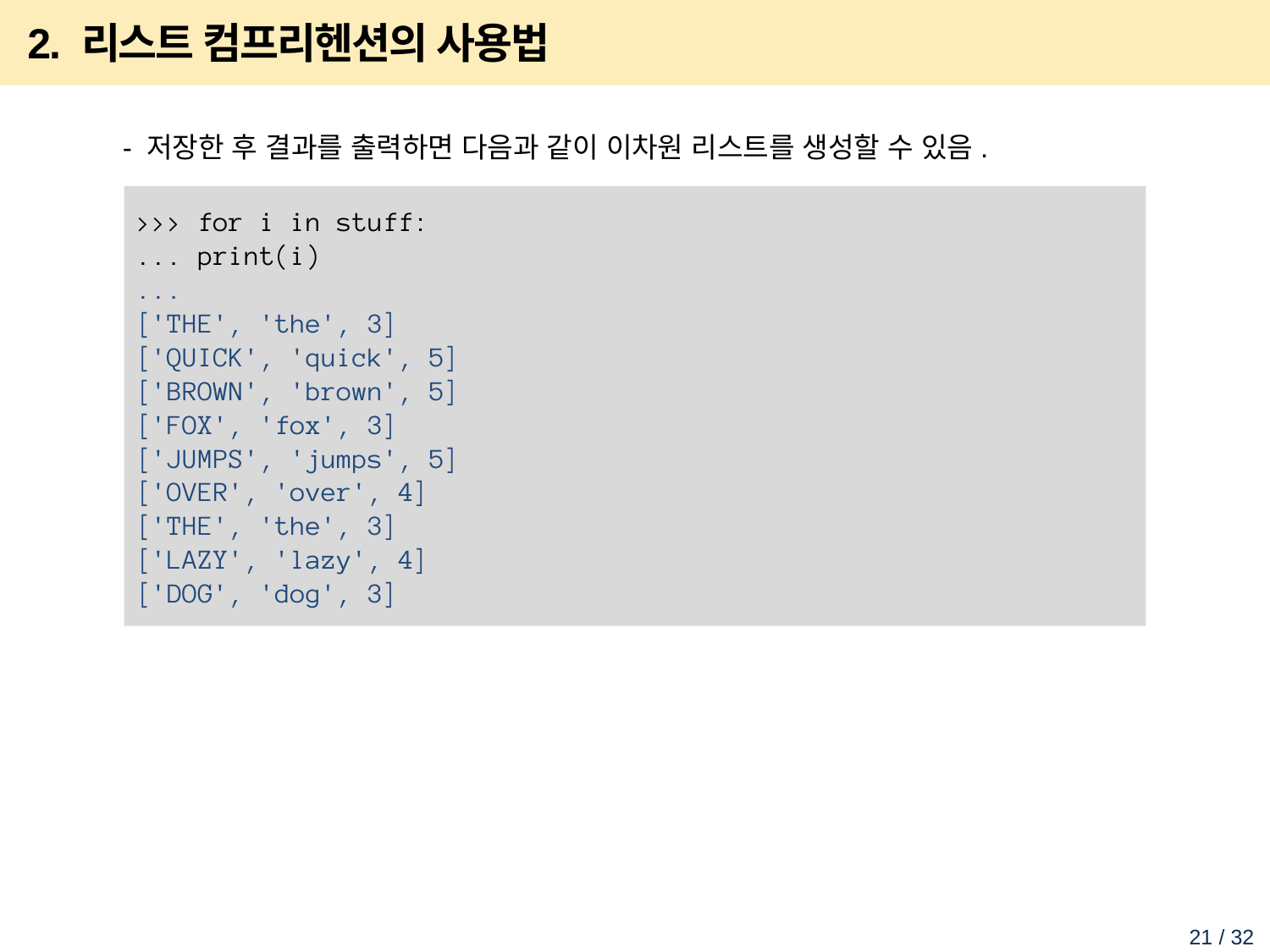

# 2. 리스트 컴프리헨션의 사용법
  - 저장한 후 결과를 출력하면 다음과 같이 이차원 리스트를 생성할 수 있음.

>>> for i in stuff:
... print(i)
...
['THE', 'the', 3]
['QUICK', 'quick', 5]
['BROWN', 'brown', 5]
['FOX', 'fox', 3]
['JUMPS', 'jumps', 5]
['OVER', 'over', 4]
['THE', 'the', 3]
['LAZY', 'lazy', 4]
['DOG', 'dog', 3]